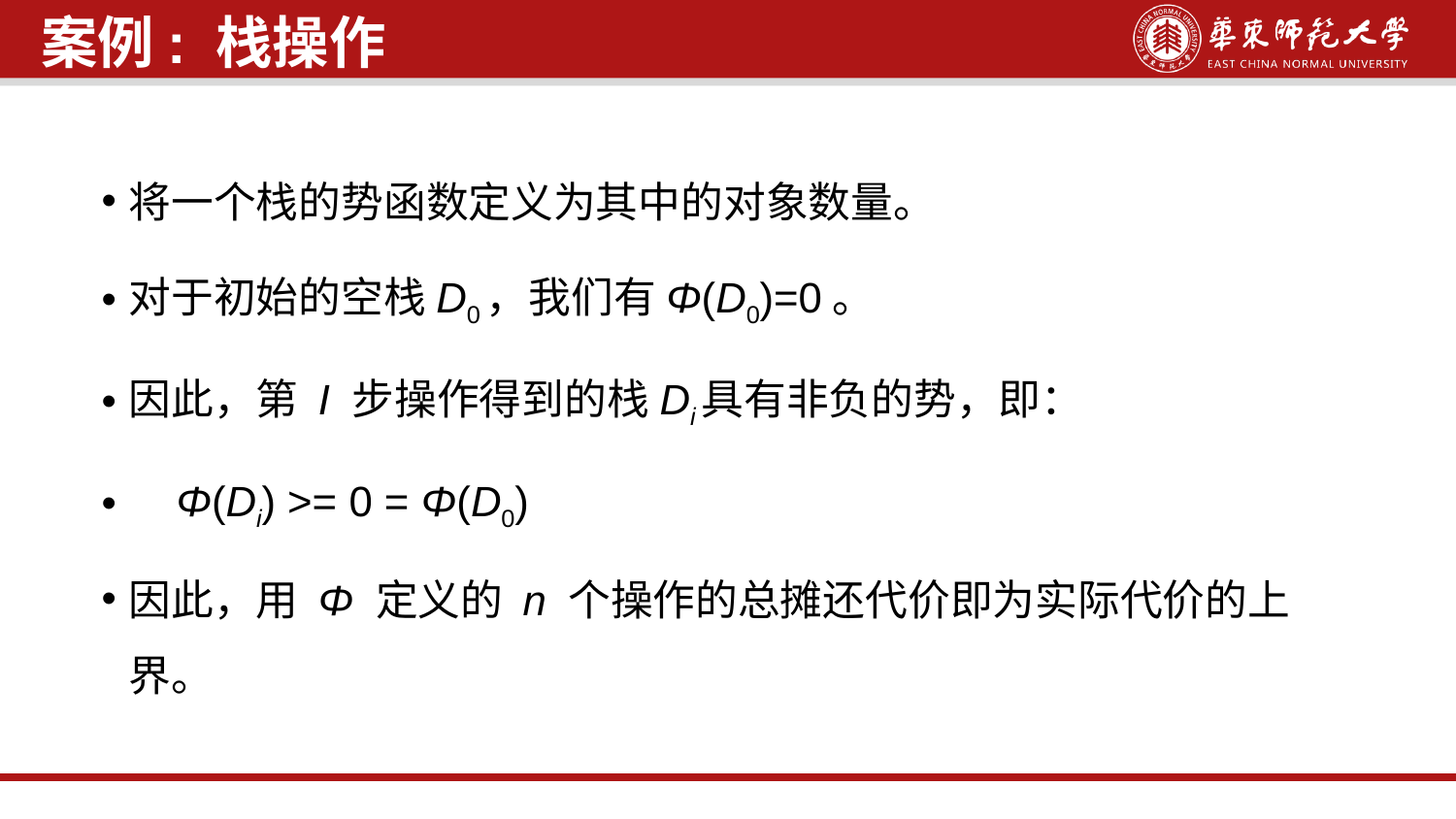

案例: 栈操作
将一个栈的势函数定义为其中的对象数量。
对于初始的空栈D0，我们有Φ(D0)=0。
因此，第 I 步操作得到的栈Di具有非负的势，即：
    Φ(Di) >= 0 = Φ(D0)
因此，用 Φ 定义的 n 个操作的总摊还代价即为实际代价的上界。